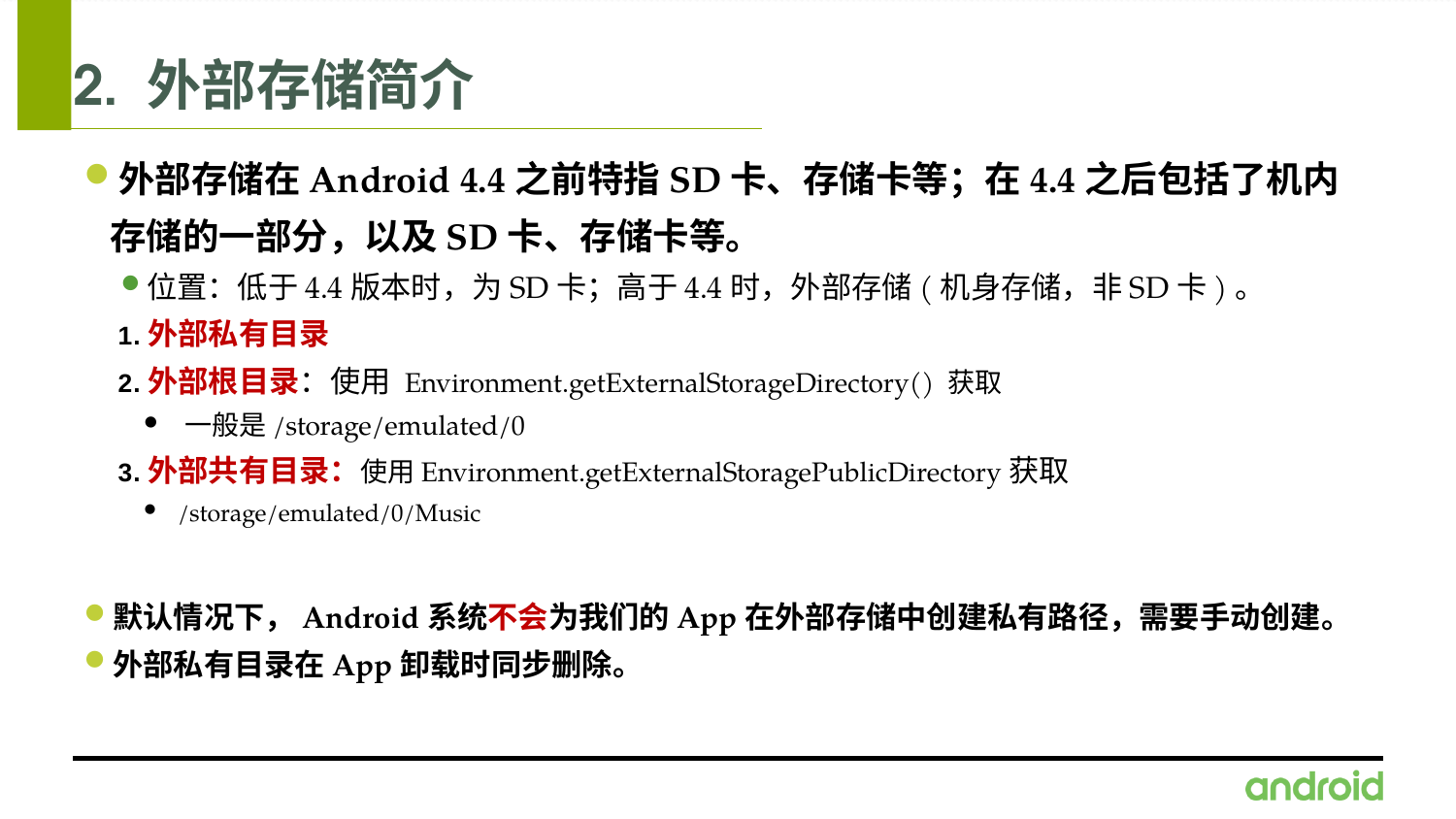

# 2. 外部存储简介
外部存储在Android 4.4之前特指SD卡、存储卡等；在4.4之后包括了机内存储的一部分，以及SD卡、存储卡等。
位置：低于4.4版本时，为SD卡；高于4.4时，外部存储(机身存储，非SD卡)。
外部私有目录
外部根目录：使用 Environment.getExternalStorageDirectory() 获取
一般是/storage/emulated/0
外部共有目录：使用Environment.getExternalStoragePublicDirectory获取
/storage/emulated/0/Music

默认情况下，Android系统不会为我们的App在外部存储中创建私有路径，需要手动创建。
外部私有目录在App卸载时同步删除。